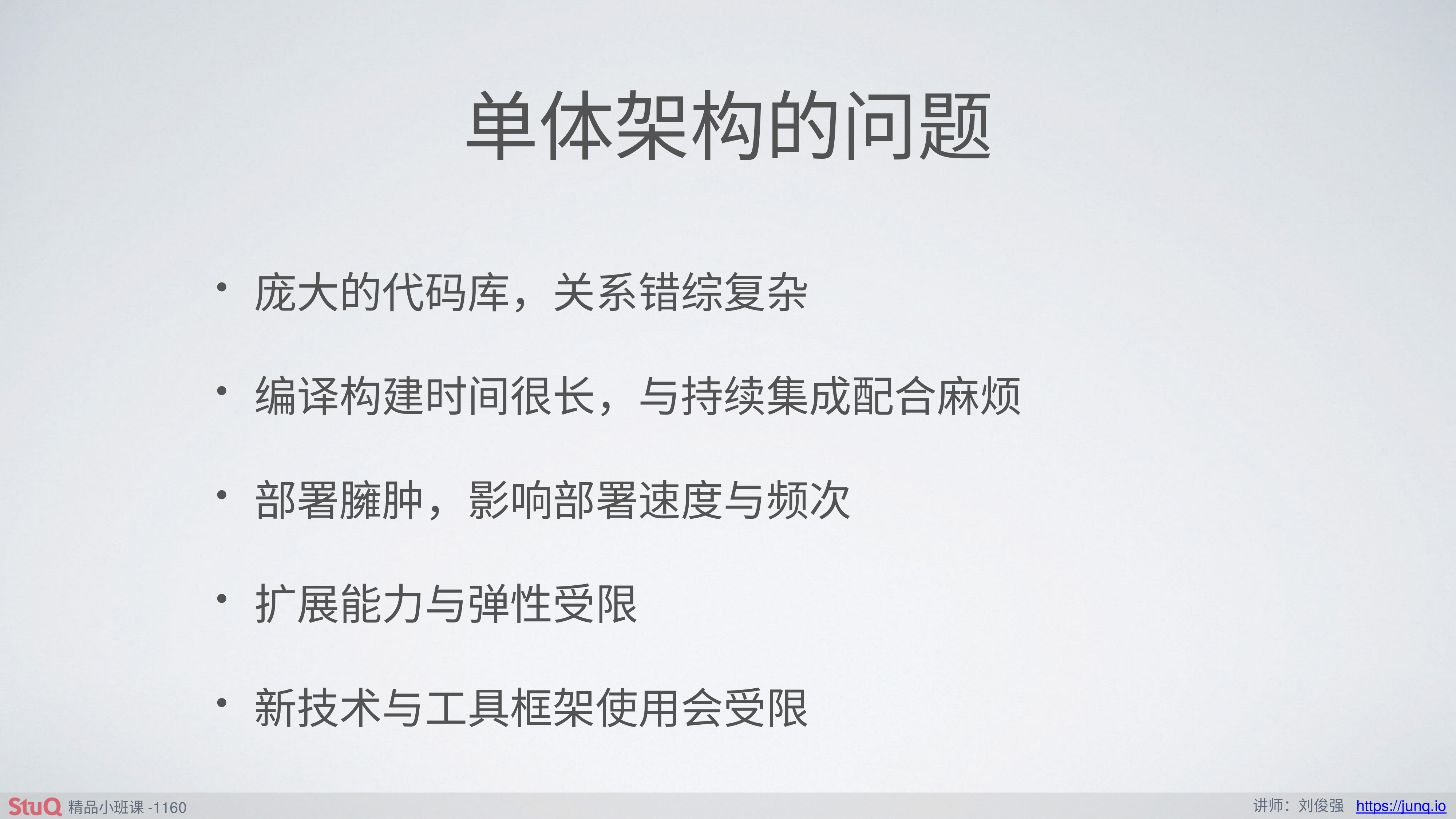

# 单体架构的问题
庞大的代码库，关系错综复杂
编译构建时间很长，与持续集成配合麻烦
部署臃肿，影响部署速度与频次
扩展能力与弹性受限
新技术与工具框架使用会受限